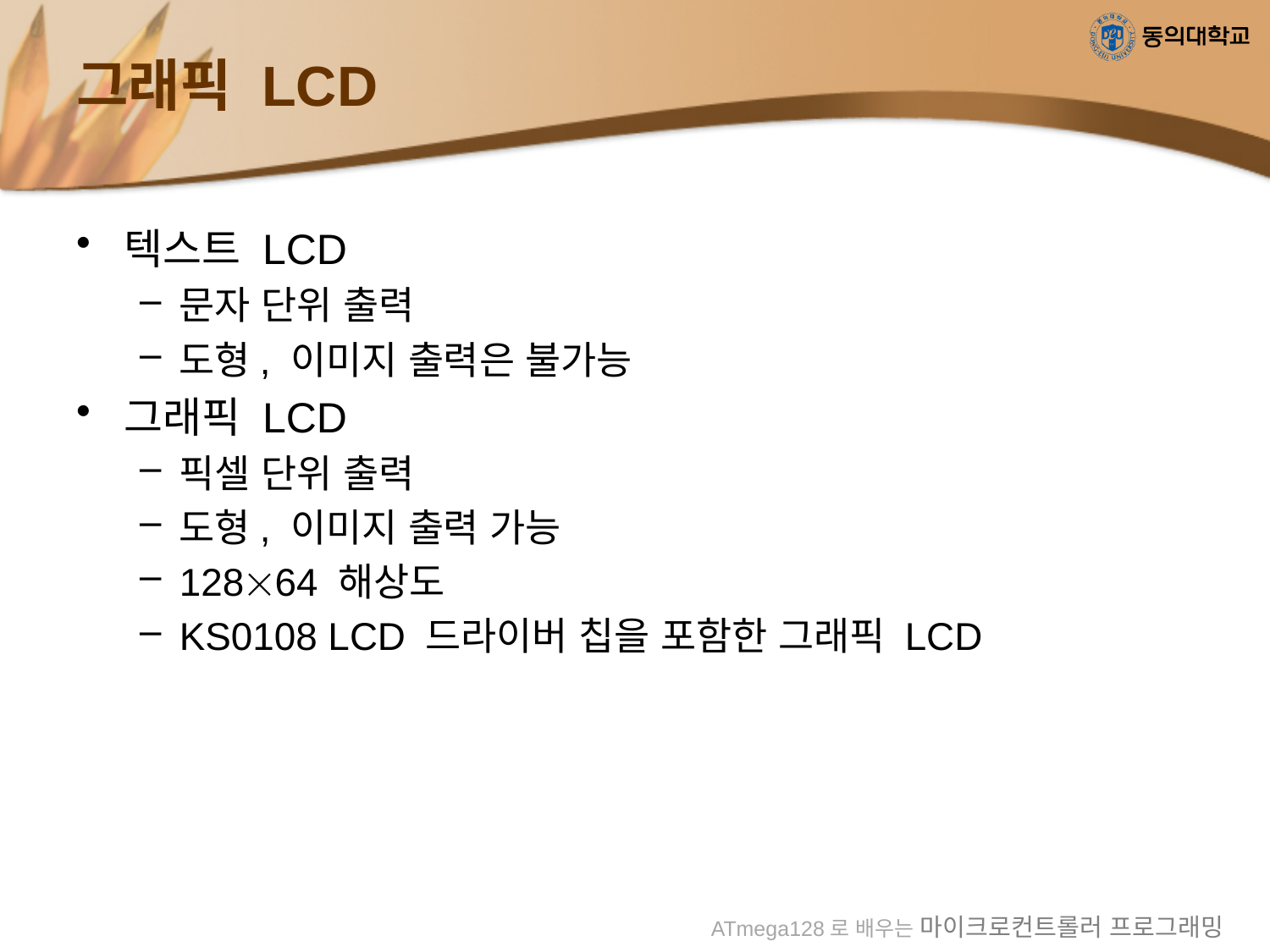

# 그래픽 LCD
텍스트 LCD
문자 단위 출력
도형, 이미지 출력은 불가능
그래픽 LCD
픽셀 단위 출력
도형, 이미지 출력 가능
128×64 해상도
KS0108 LCD 드라이버 칩을 포함한 그래픽 LCD